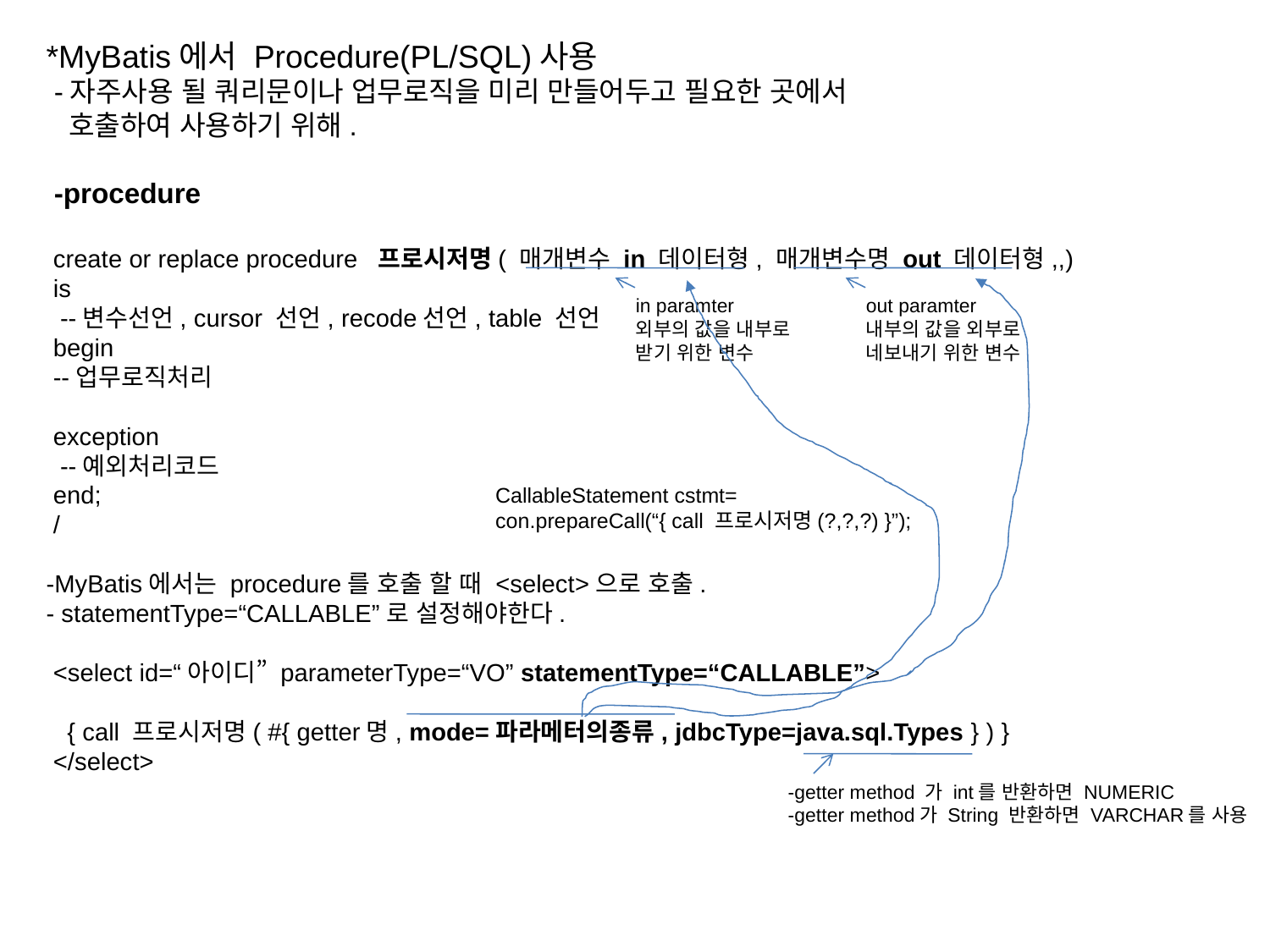

*MyBatis에서 Procedure(PL/SQL)사용
 -자주사용 될 쿼리문이나 업무로직을 미리 만들어두고 필요한 곳에서
  호출하여 사용하기 위해.

 -procedure

 create or replace procedure  프로시저명( 매개변수 in 데이터형, 매개변수명 out 데이터형,,)
 is
  --변수선언, cursor 선언, recode선언, table 선언
 begin
 --업무로직처리

 exception
  --예외처리코드
 end;
 /

-MyBatis에서는 procedure를 호출 할 때 <select>으로 호출.
- statementType=“CALLABLE”로 설정해야한다.

 <select id=“아이디” parameterType=“VO” statementType=“CALLABLE”>

   { call 프로시저명( #{ getter명, mode=파라메터의종류, jdbcType=java.sql.Types } ) }
 </select>

in paramter
외부의 값을 내부로
받기 위한 변수

out paramter
내부의 값을 외부로
네보내기 위한 변수

CallableStatement cstmt=
con.prepareCall(“{ call 프로시저명(?,?,?) }”);
-getter method 가 int를 반환하면 NUMERIC
-getter method가 String 반환하면 VARCHAR를 사용